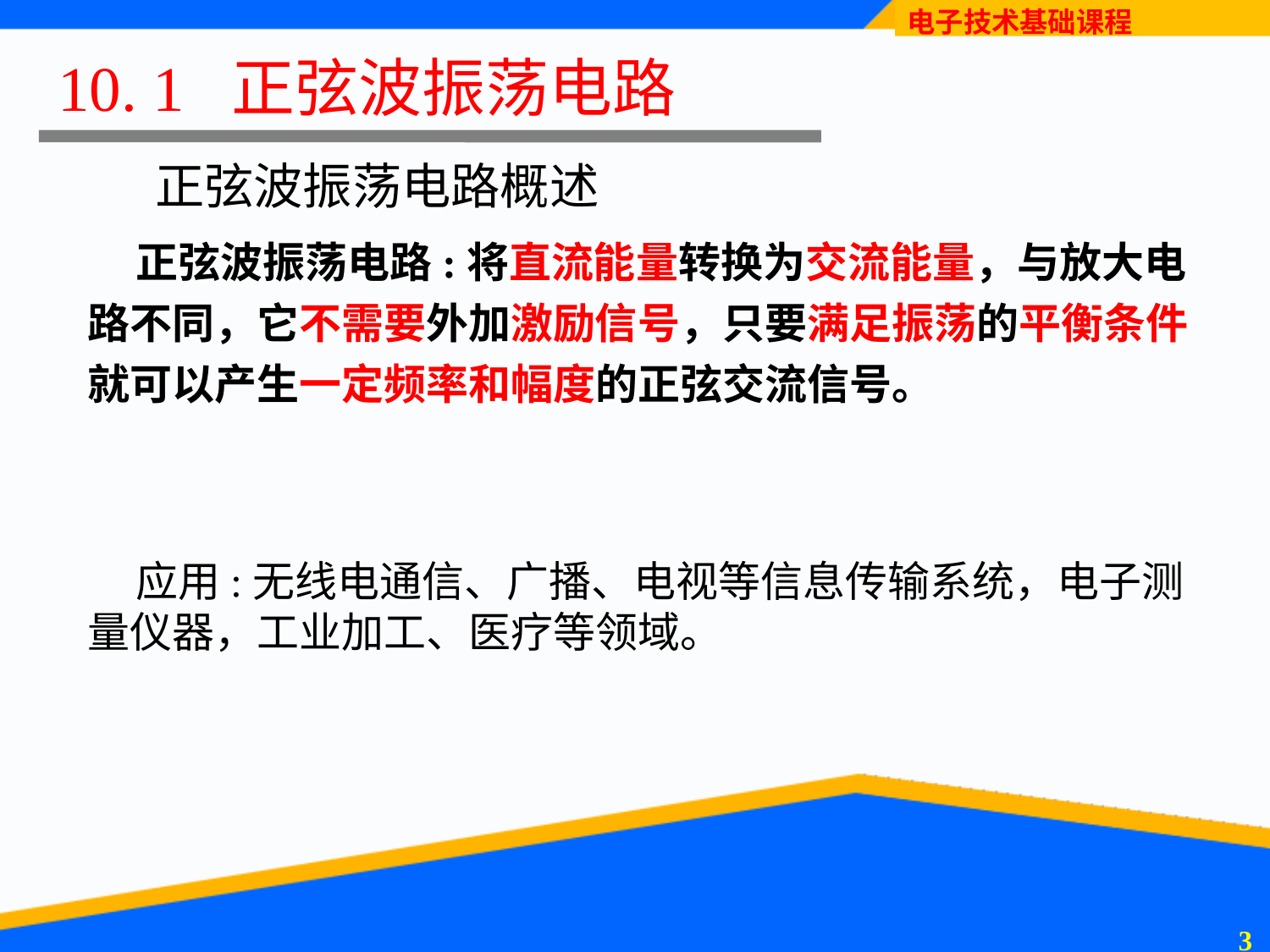

# 10. 1  正弦波振荡电路
正弦波振荡电路概述
    正弦波振荡电路:将直流能量转换为交流能量，与放大电路不同，它不需要外加激励信号，只要满足振荡的平衡条件就可以产生一定频率和幅度的正弦交流信号。
    应用:无线电通信、广播、电视等信息传输系统，电子测量仪器，工业加工、医疗等领域。
3